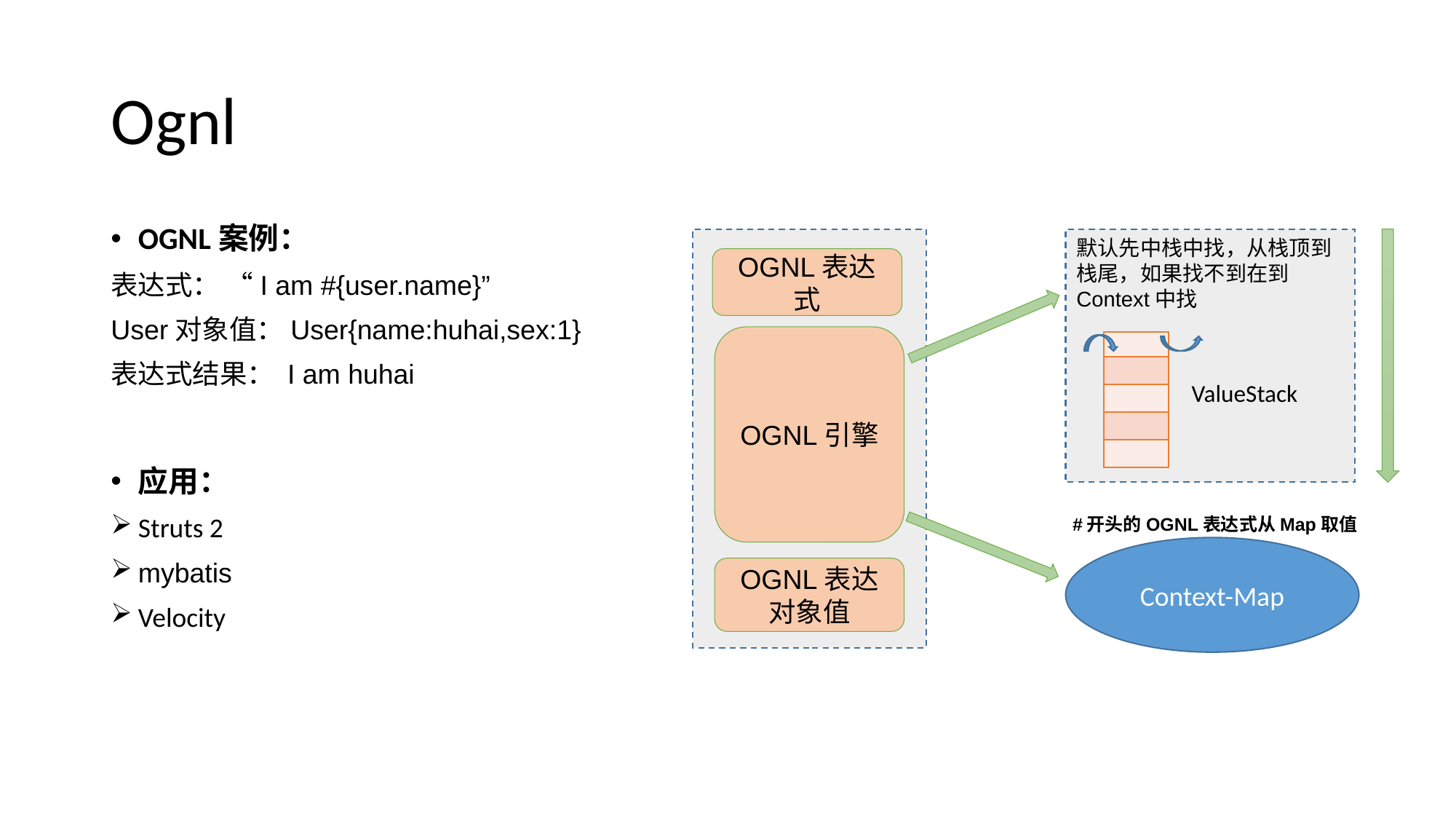

# Ognl
OGNL案例：
表达式： “I am #{user.name}”
User对象值：User{name:huhai,sex:1}
表达式结果： I am huhai

应用：
Struts 2
mybatis
Velocity

默认先中栈中找，从栈顶到栈尾，如果找不到在到Context中找

OGNL表达式

OGNL引擎
|  |
| --- |
|  |
|  |
|  |
|  |

ValueStack
#开头的OGNL表达式从Map取值

Context-Map
OGNL表达对象值